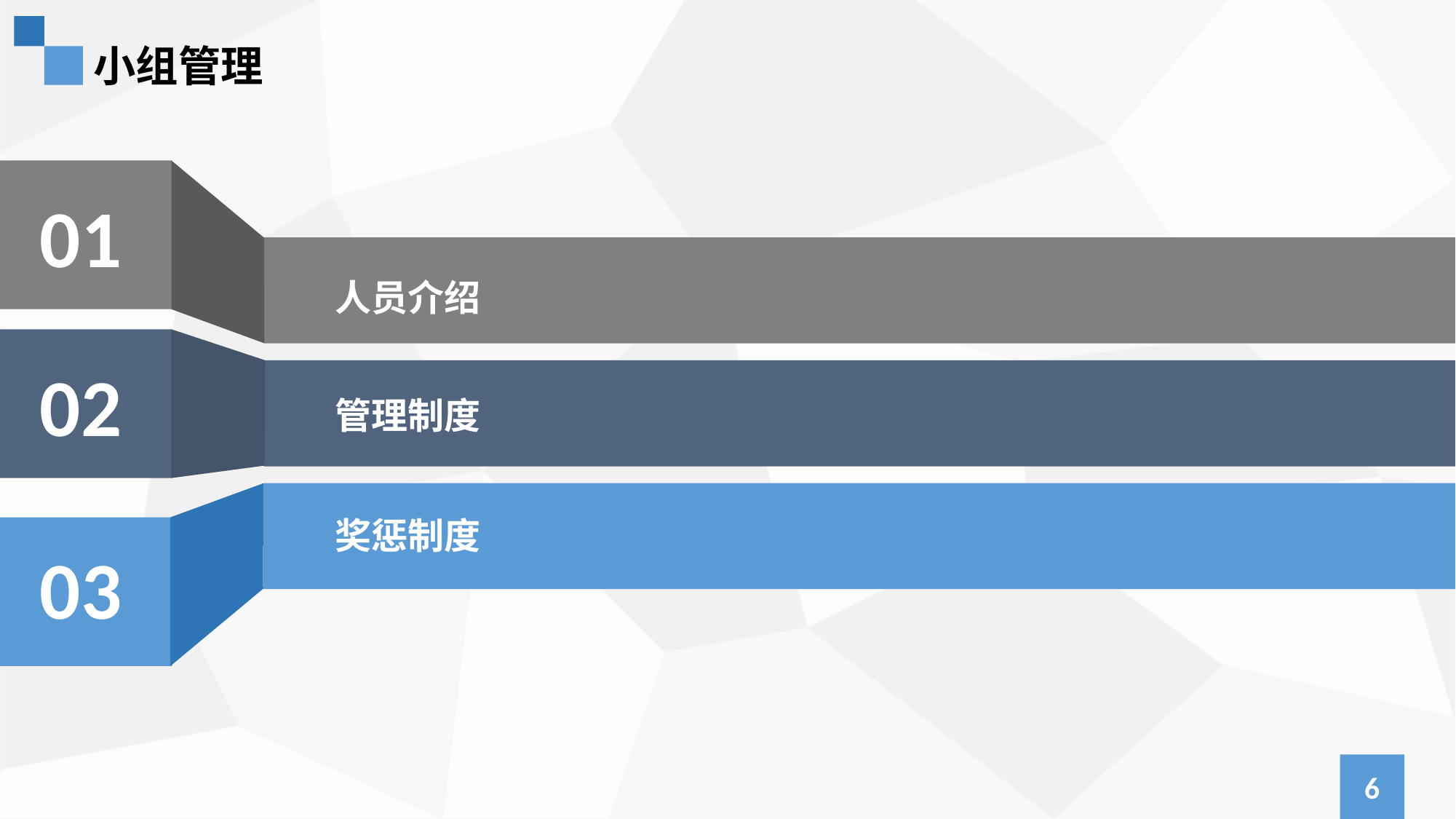

小组管理

01

人员介绍

02

管理制度
奖惩制度

03
6